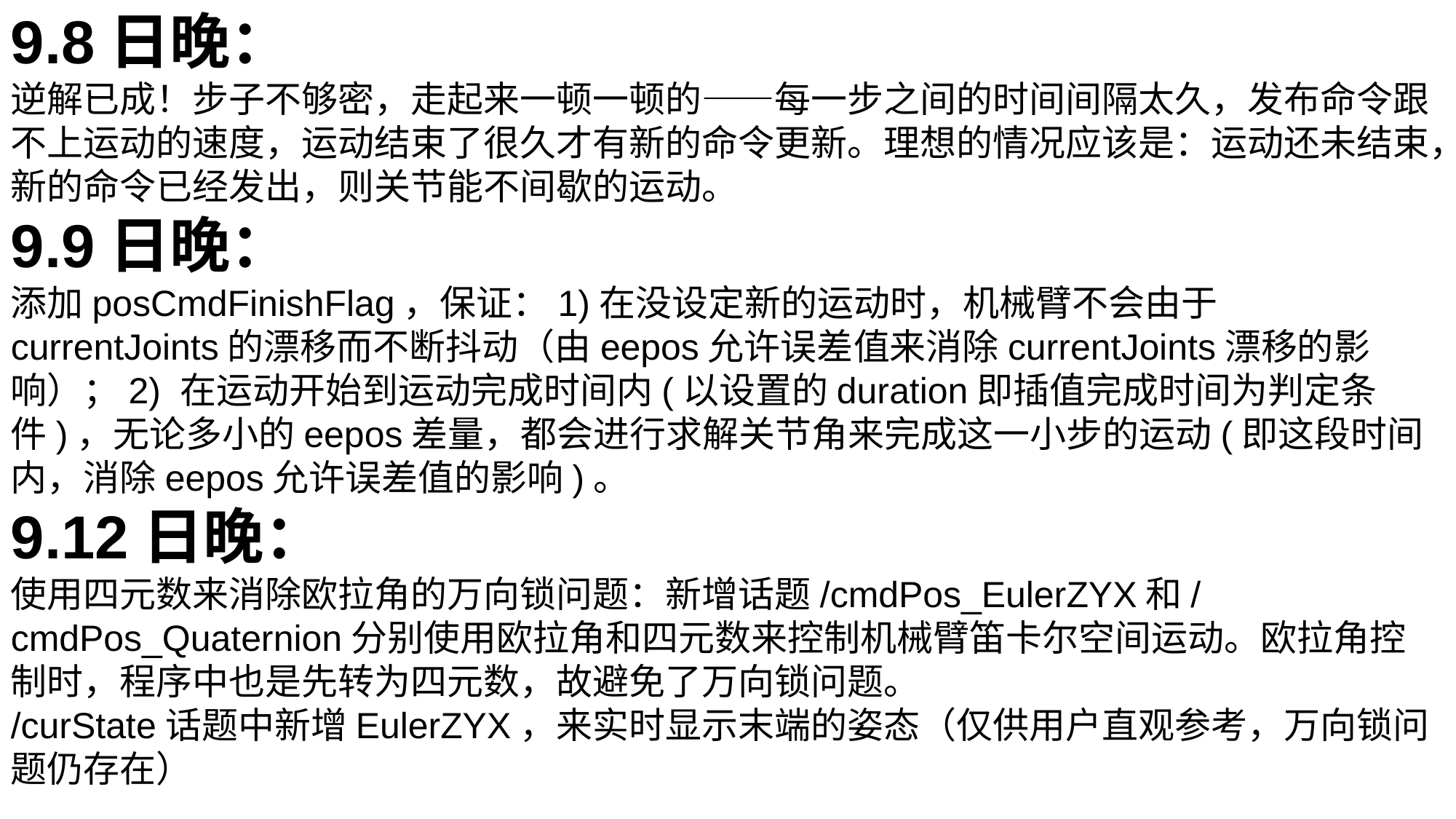

9.8日晚：
逆解已成！步子不够密，走起来一顿一顿的——每一步之间的时间间隔太久，发布命令跟不上运动的速度，运动结束了很久才有新的命令更新。理想的情况应该是：运动还未结束，新的命令已经发出，则关节能不间歇的运动。
9.9日晚：
添加posCmdFinishFlag，保证：1)在没设定新的运动时，机械臂不会由于currentJoints的漂移而不断抖动（由eepos允许误差值来消除currentJoints漂移的影响）；2) 在运动开始到运动完成时间内(以设置的duration即插值完成时间为判定条件)，无论多小的eepos差量，都会进行求解关节角来完成这一小步的运动(即这段时间内，消除eepos允许误差值的影响)。
9.12日晚：
使用四元数来消除欧拉角的万向锁问题：新增话题/cmdPos_EulerZYX和/cmdPos_Quaternion分别使用欧拉角和四元数来控制机械臂笛卡尔空间运动。欧拉角控制时，程序中也是先转为四元数，故避免了万向锁问题。
/curState话题中新增EulerZYX，来实时显示末端的姿态（仅供用户直观参考，万向锁问题仍存在）
16